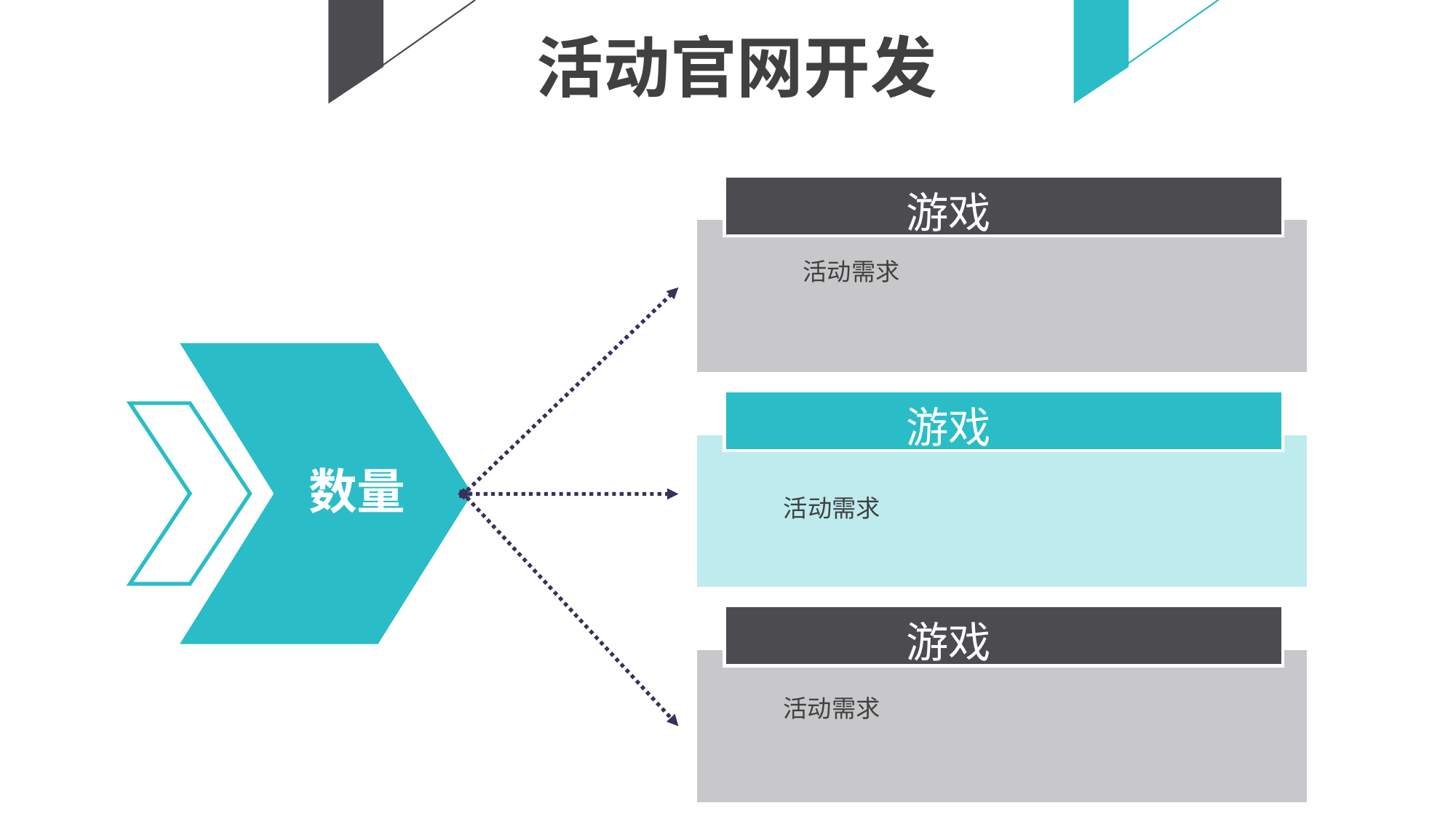

活动官网开发
游戏

活动需求

游戏

数量
活动需求

游戏

活动需求